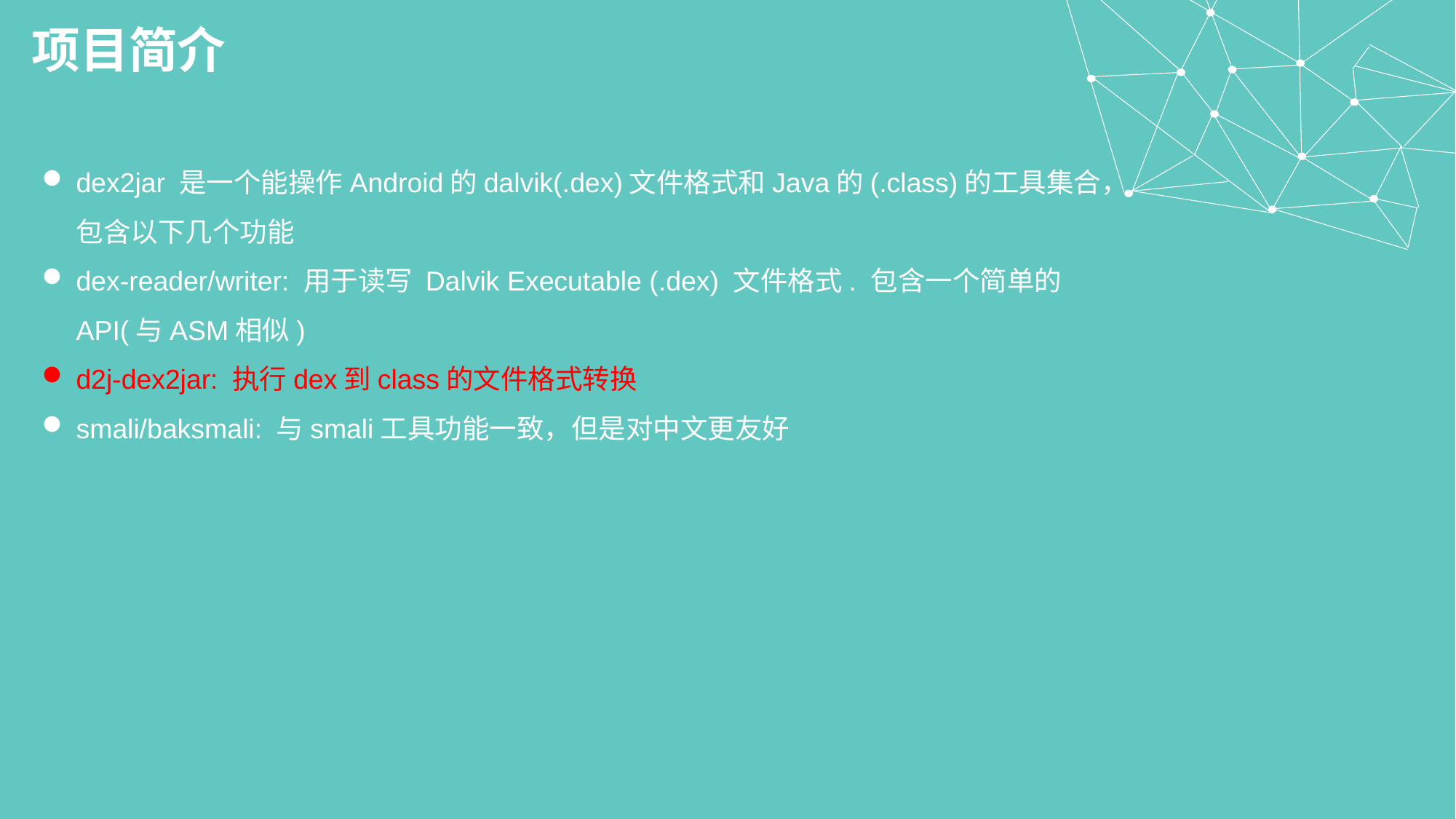

项目简介
dex2jar 是一个能操作Android的dalvik(.dex)文件格式和Java的(.class)的工具集合，包含以下几个功能
dex-reader/writer: 用于读写 Dalvik Executable (.dex) 文件格式. 包含一个简单的API(与ASM相似)
d2j-dex2jar: 执行dex到class的文件格式转换
smali/baksmali: 与smali工具功能一致，但是对中文更友好